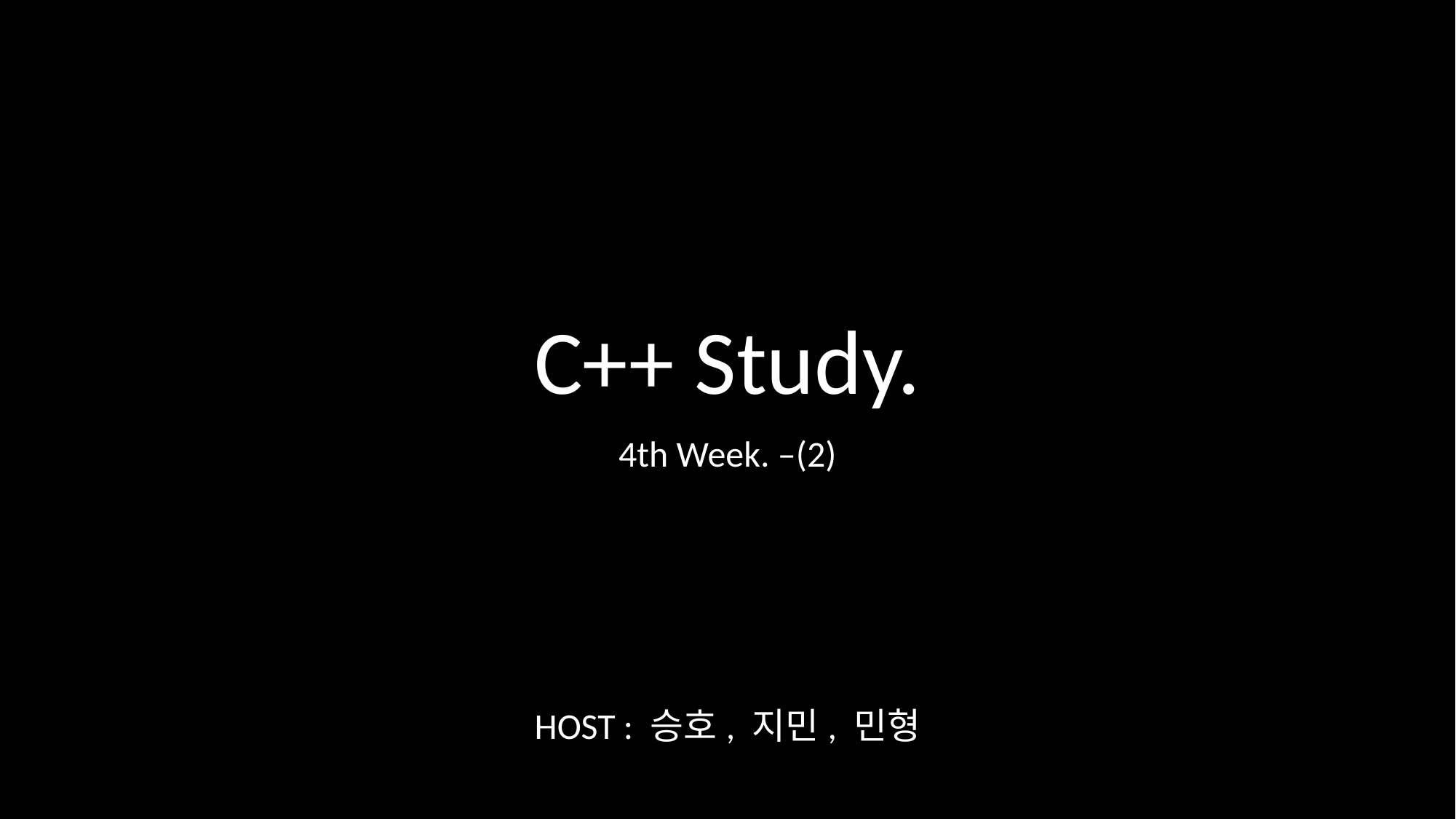

# C++ Study.
4th Week. –(2)

HOST : 승호, 지민, 민형